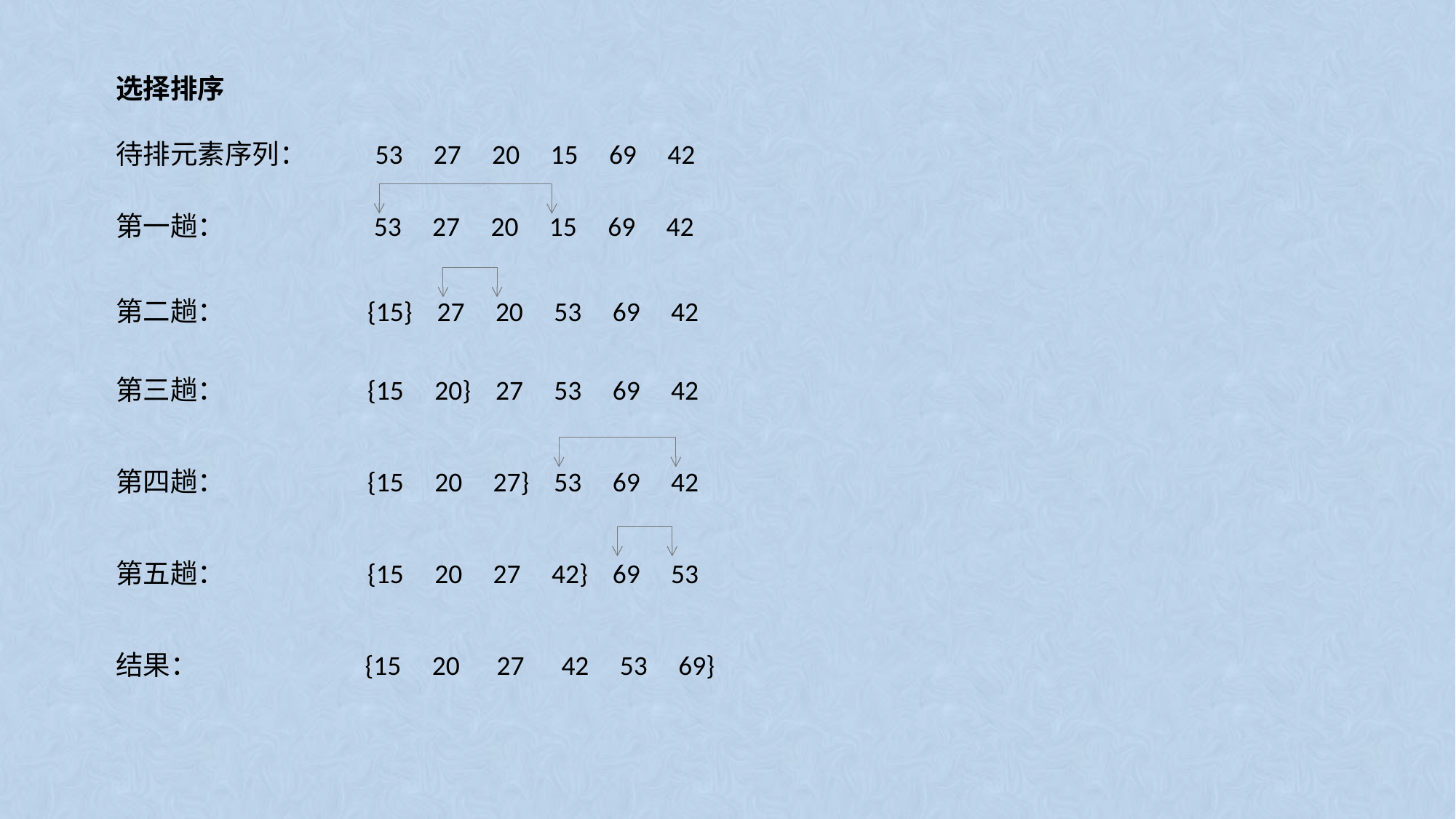

选择排序

待排元素序列：          53     27     20     15     69     42

第一趟：                       53     27     20     15     69     42

第二趟：                      {15}    27     20     53     69     42

第三趟：                      {15     20}    27     53     69     42

第四趟：                      {15     20     27}    53     69     42

第五趟：                      {15     20     27     42}    69     53

结果：                          {15     20      27      42     53     69}